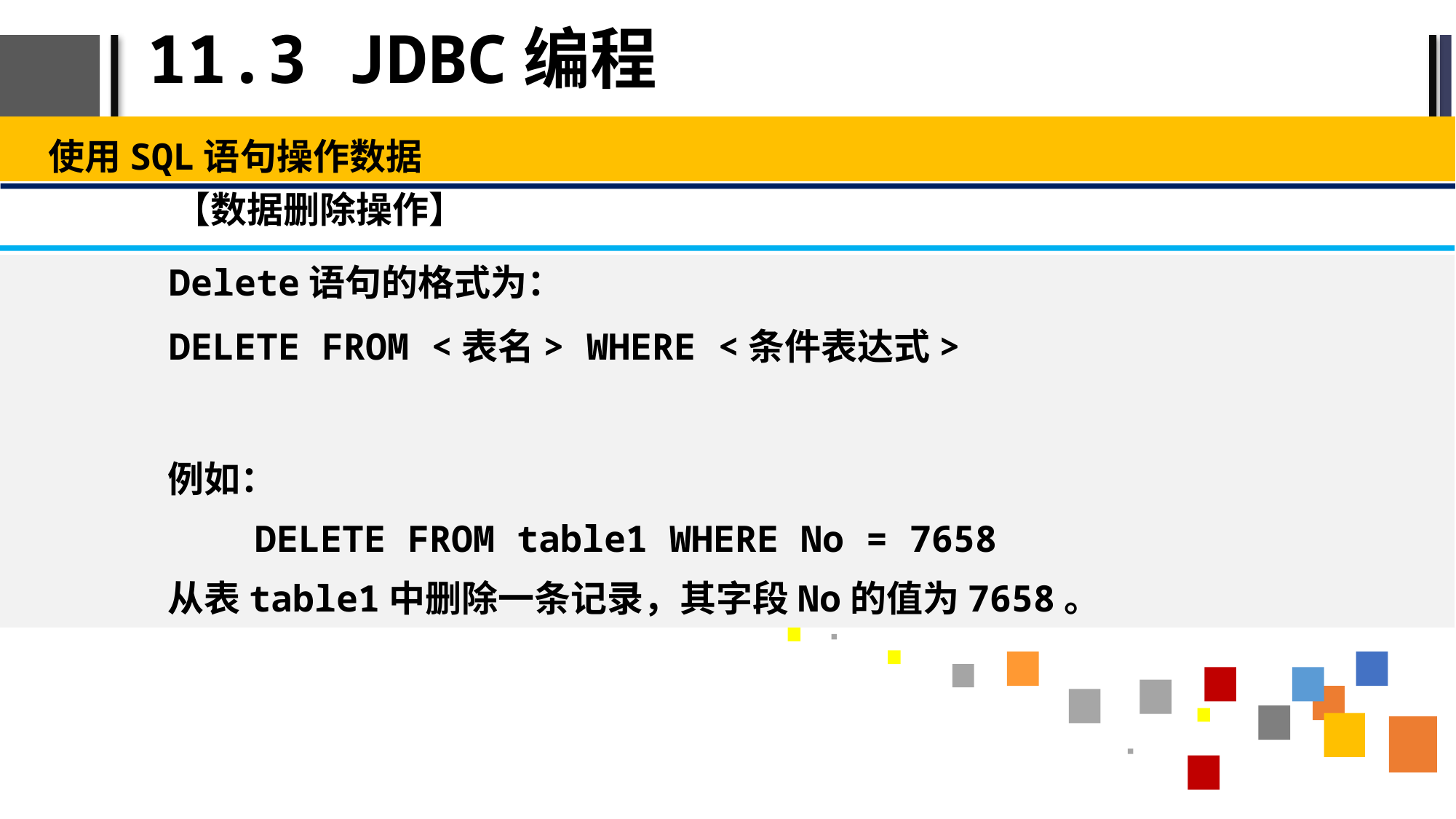

# 11.3 JDBC编程

使用SQL语句操作数据
【数据删除操作】

Delete语句的格式为：
DELETE FROM <表名> WHERE <条件表达式>

例如：
    DELETE FROM table1 WHERE No = 7658
从表table1中删除一条记录，其字段No的值为7658。